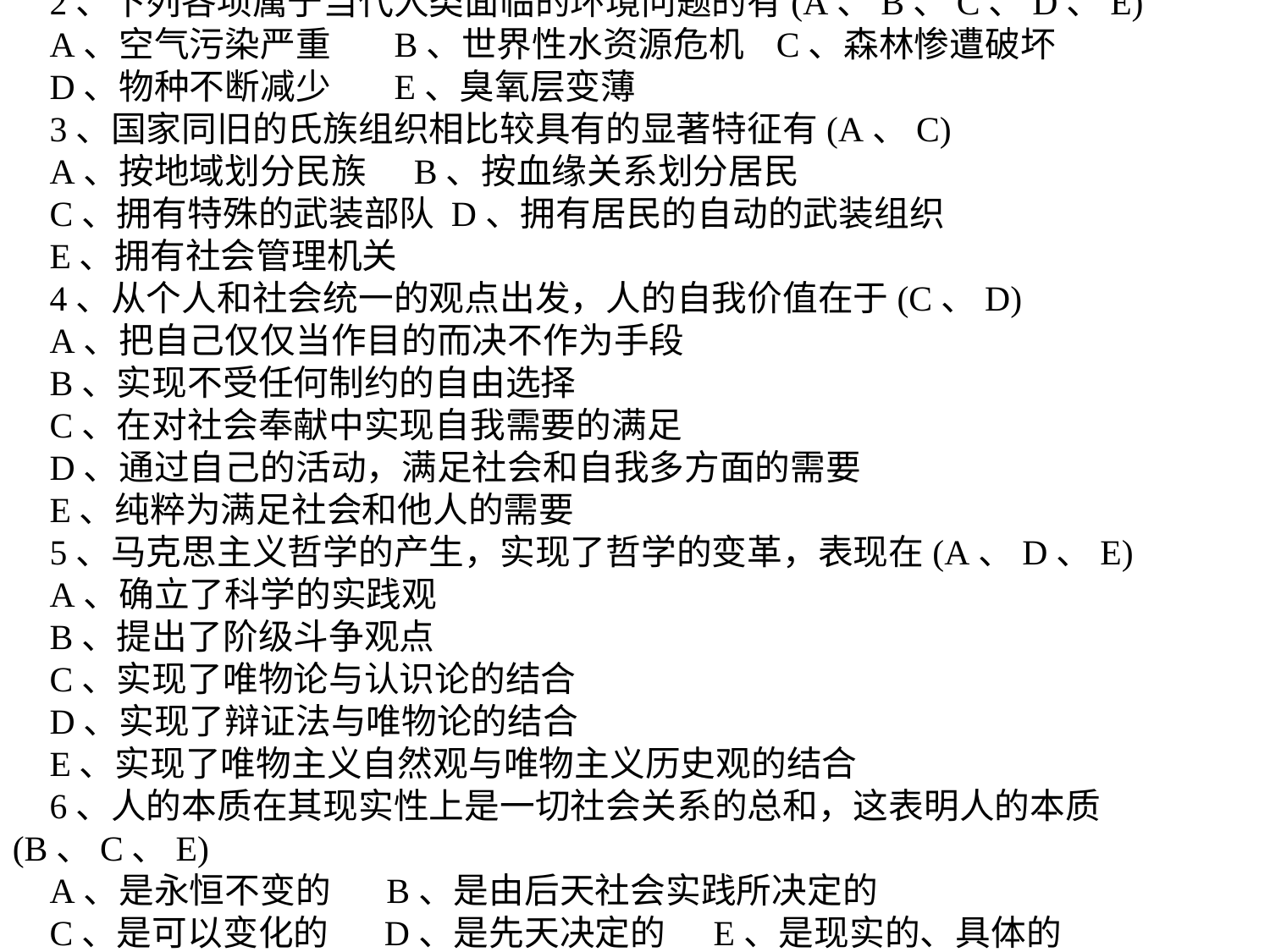

2、下列各项属于当代人类面临的环境问题的有(A、B、C、D、E)
A、空气污染严重       B、世界性水资源危机   C、森林惨遭破坏
D、物种不断减少       E、臭氧层变薄
3、国家同旧的氏族组织相比较具有的显著特征有(A、C)
A、按地域划分民族     B、按血缘关系划分居民
C、拥有特殊的武装部队 D、拥有居民的自动的武装组织
E、拥有社会管理机关
4、从个人和社会统一的观点出发，人的自我价值在于(C、D)
A、把自己仅仅当作目的而决不作为手段
B、实现不受任何制约的自由选择
C、在对社会奉献中实现自我需要的满足
D、通过自己的活动，满足社会和自我多方面的需要
E、纯粹为满足社会和他人的需要
5、马克思主义哲学的产生，实现了哲学的变革，表现在(A、D、E)
A、确立了科学的实践观
B、提出了阶级斗争观点
C、实现了唯物论与认识论的结合
D、实现了辩证法与唯物论的结合
E、实现了唯物主义自然观与唯物主义历史观的结合
6、人的本质在其现实性上是一切社会关系的总和，这表明人的本质(B、C、E)
A、是永恒不变的      B、是由后天社会实践所决定的
C、是可以变化的      D、是先天决定的     E、是现实的、具体的